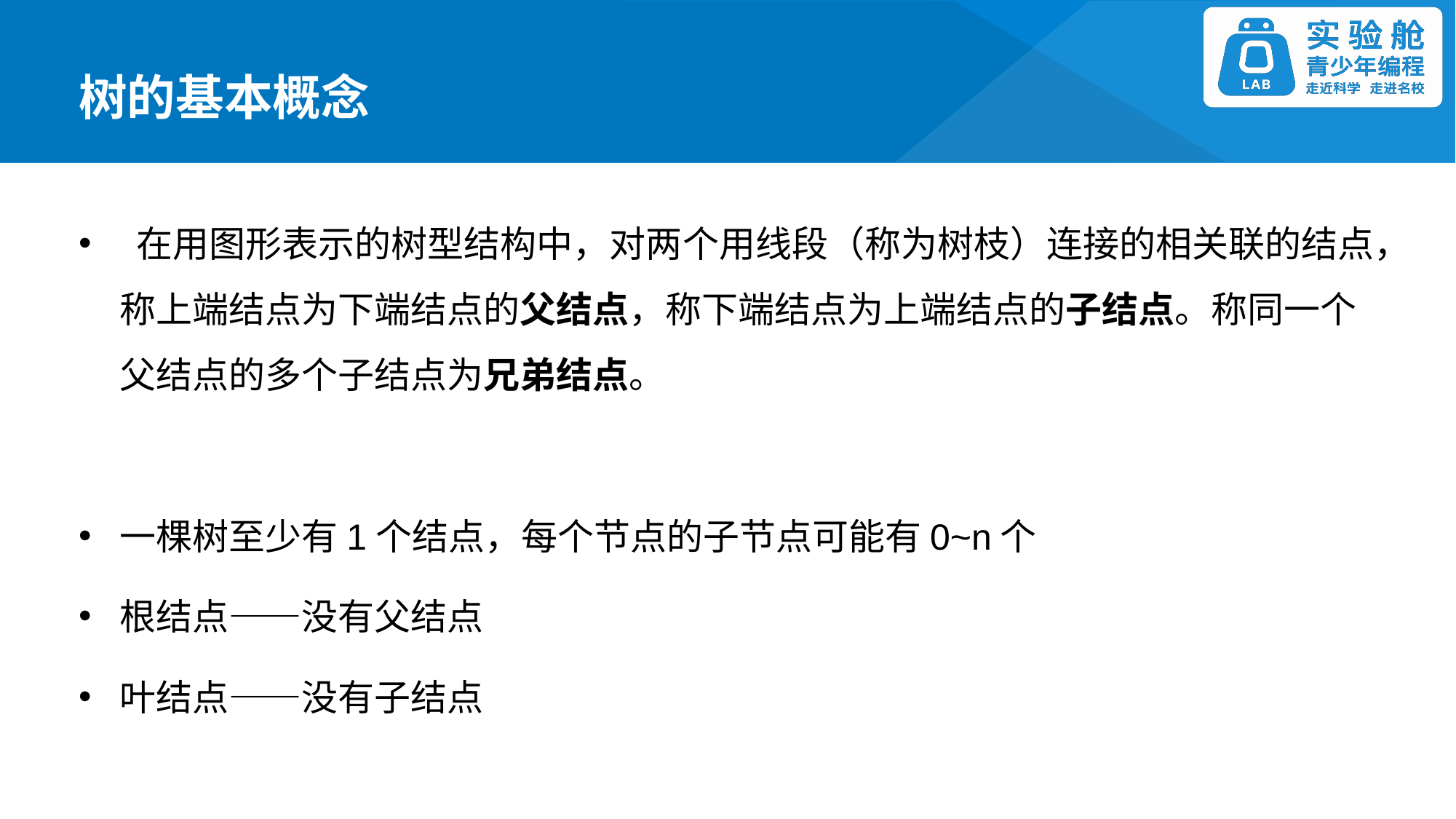

树的基本概念
 在用图形表示的树型结构中，对两个用线段（称为树枝）连接的相关联的结点，称上端结点为下端结点的父结点，称下端结点为上端结点的子结点。称同一个父结点的多个子结点为兄弟结点。

一棵树至少有1个结点，每个节点的子节点可能有0~n个
根结点——没有父结点
叶结点——没有子结点